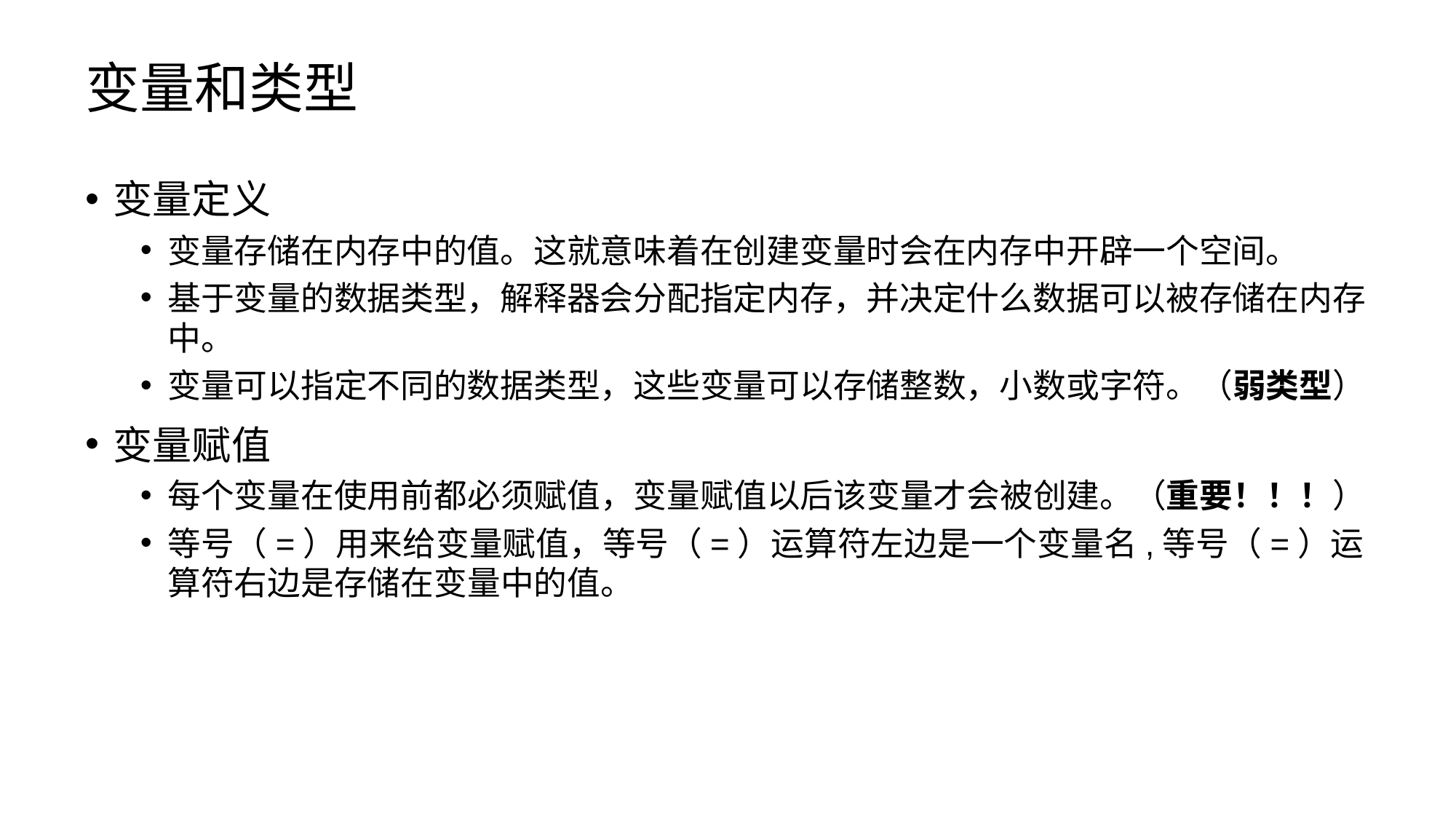

# 变量和类型
变量定义
变量存储在内存中的值。这就意味着在创建变量时会在内存中开辟一个空间。
基于变量的数据类型，解释器会分配指定内存，并决定什么数据可以被存储在内存中。
变量可以指定不同的数据类型，这些变量可以存储整数，小数或字符。（弱类型）
变量赋值
每个变量在使用前都必须赋值，变量赋值以后该变量才会被创建。（重要！！！）
等号（=）用来给变量赋值，等号（=）运算符左边是一个变量名,等号（=）运算符右边是存储在变量中的值。